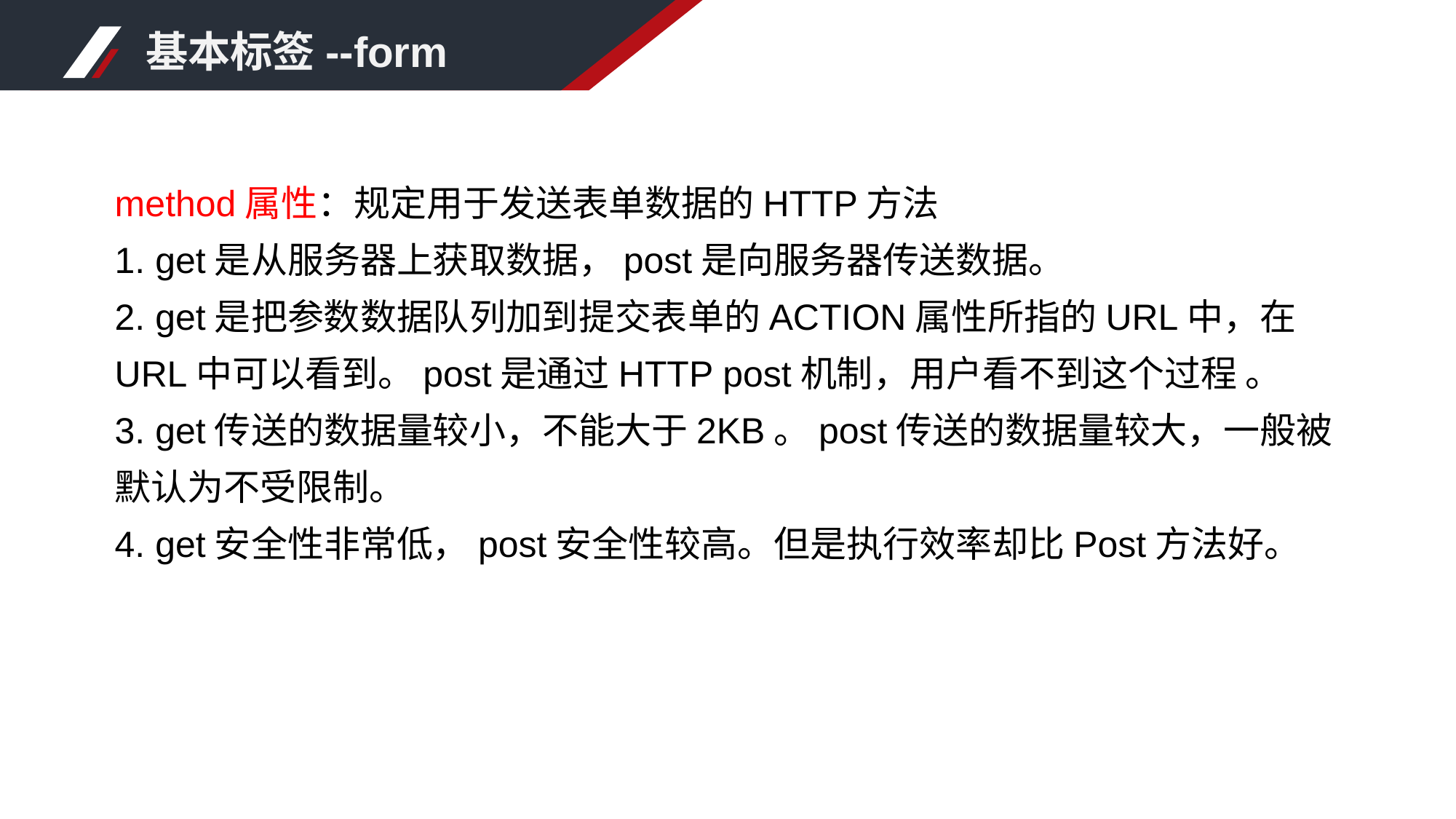

基本标签--form
method属性：规定用于发送表单数据的HTTP方法
1. get是从服务器上获取数据，post是向服务器传送数据。
2. get是把参数数据队列加到提交表单的ACTION属性所指的URL中，在URL中可以看到。post是通过HTTP post机制，用户看不到这个过程 。
3. get传送的数据量较小，不能大于2KB。post传送的数据量较大，一般被默认为不受限制。
4. get安全性非常低，post安全性较高。但是执行效率却比Post方法好。